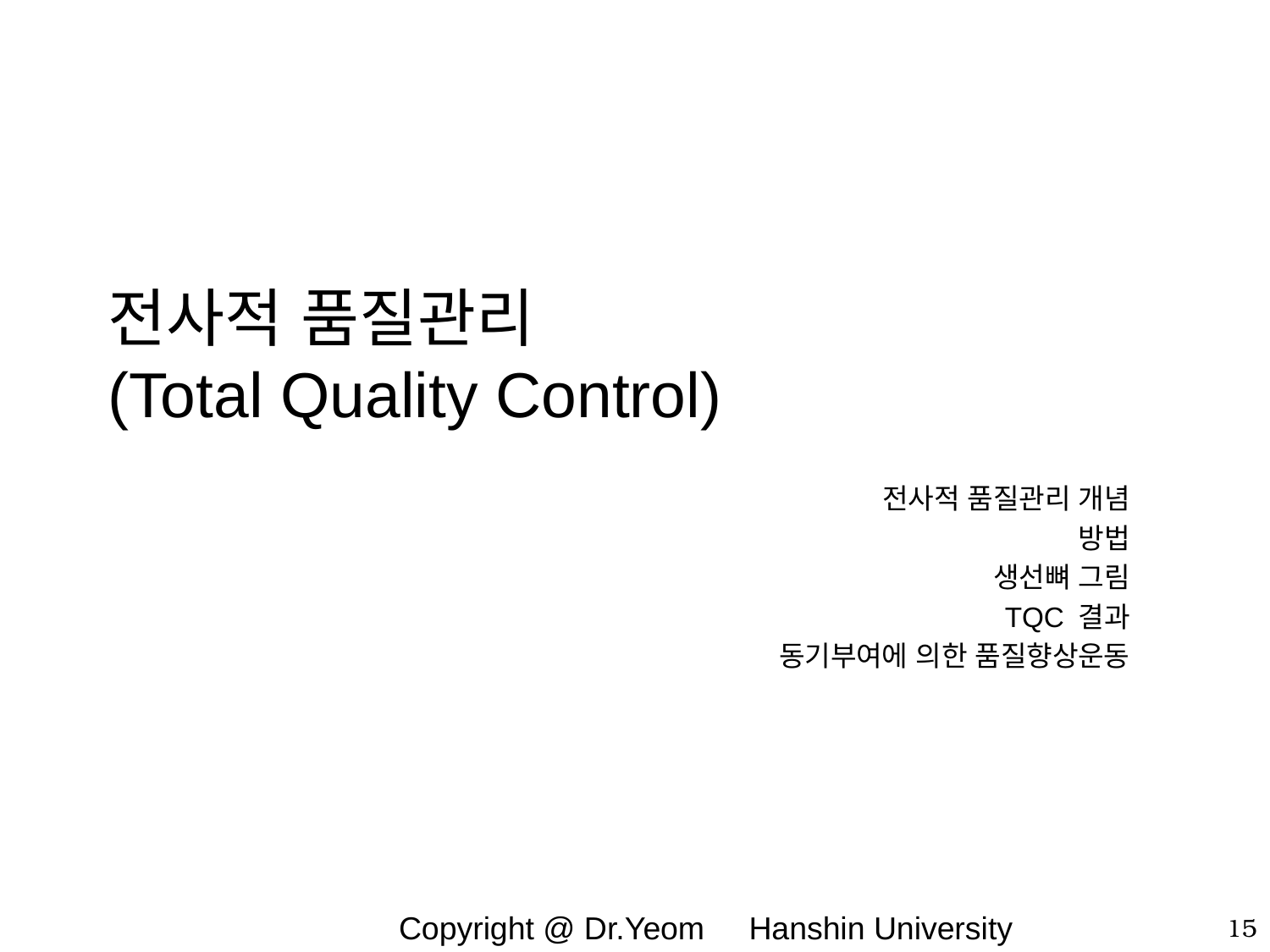

# 전사적 품질관리 (Total Quality Control)
전사적 품질관리 개념
방법
생선뼈 그림
TQC 결과
동기부여에 의한 품질향상운동
15